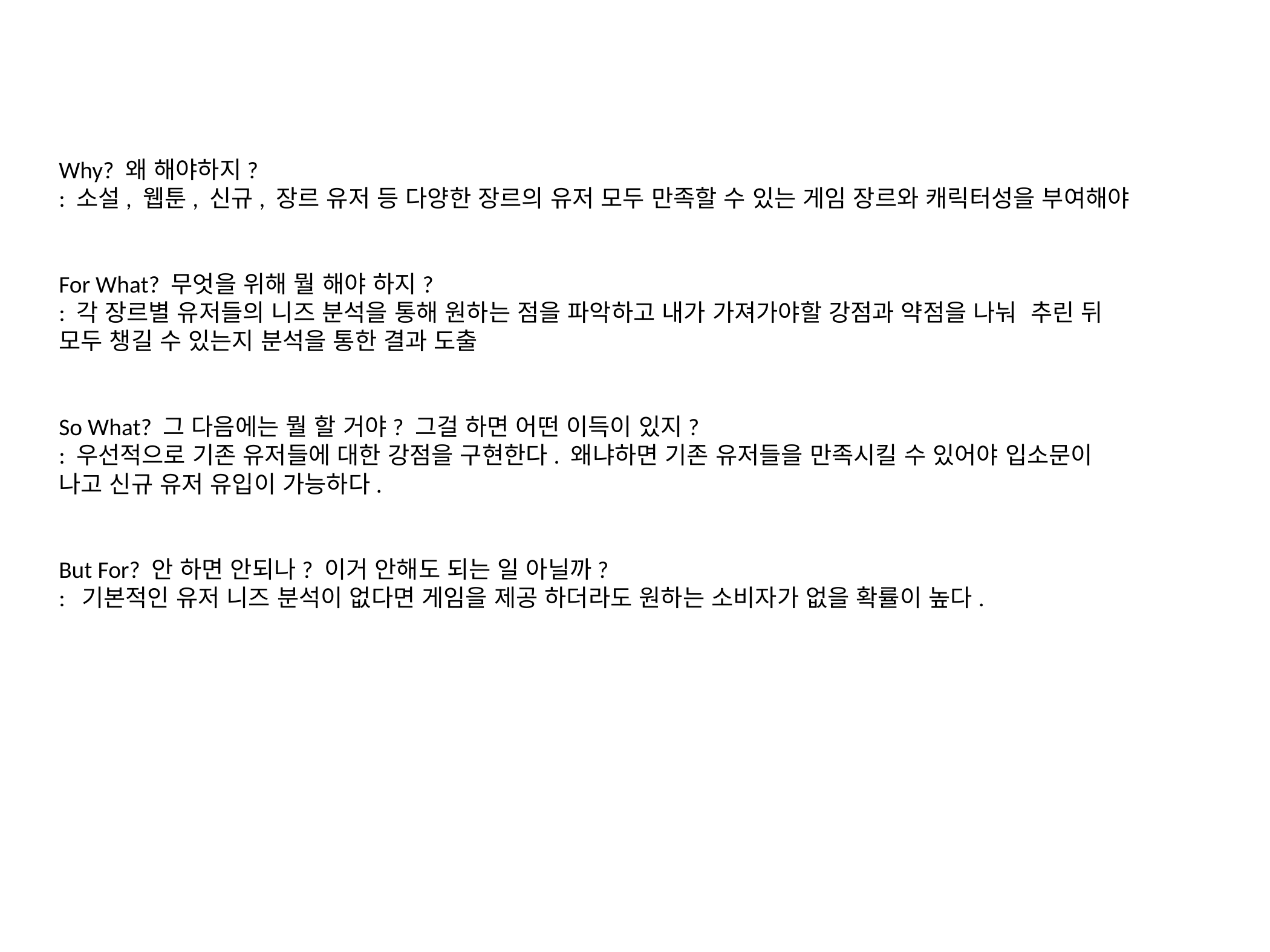

Why? 왜 해야하지?
: 소설, 웹툰, 신규, 장르 유저 등 다양한 장르의 유저 모두 만족할 수 있는 게임 장르와 캐릭터성을 부여해야

For What? 무엇을 위해 뭘 해야 하지?
: 각 장르별 유저들의 니즈 분석을 통해 원하는 점을 파악하고 내가 가져가야할 강점과 약점을 나눠  추린 뒤 모두 챙길 수 있는지 분석을 통한 결과 도출

So What? 그 다음에는 뭘 할 거야? 그걸 하면 어떤 이득이 있지?
: 우선적으로 기존 유저들에 대한 강점을 구현한다. 왜냐하면 기존 유저들을 만족시킬 수 있어야 입소문이 나고 신규 유저 유입이 가능하다.

But For? 안 하면 안되나? 이거 안해도 되는 일 아닐까?
:  기본적인 유저 니즈 분석이 없다면 게임을 제공 하더라도 원하는 소비자가 없을 확률이 높다.